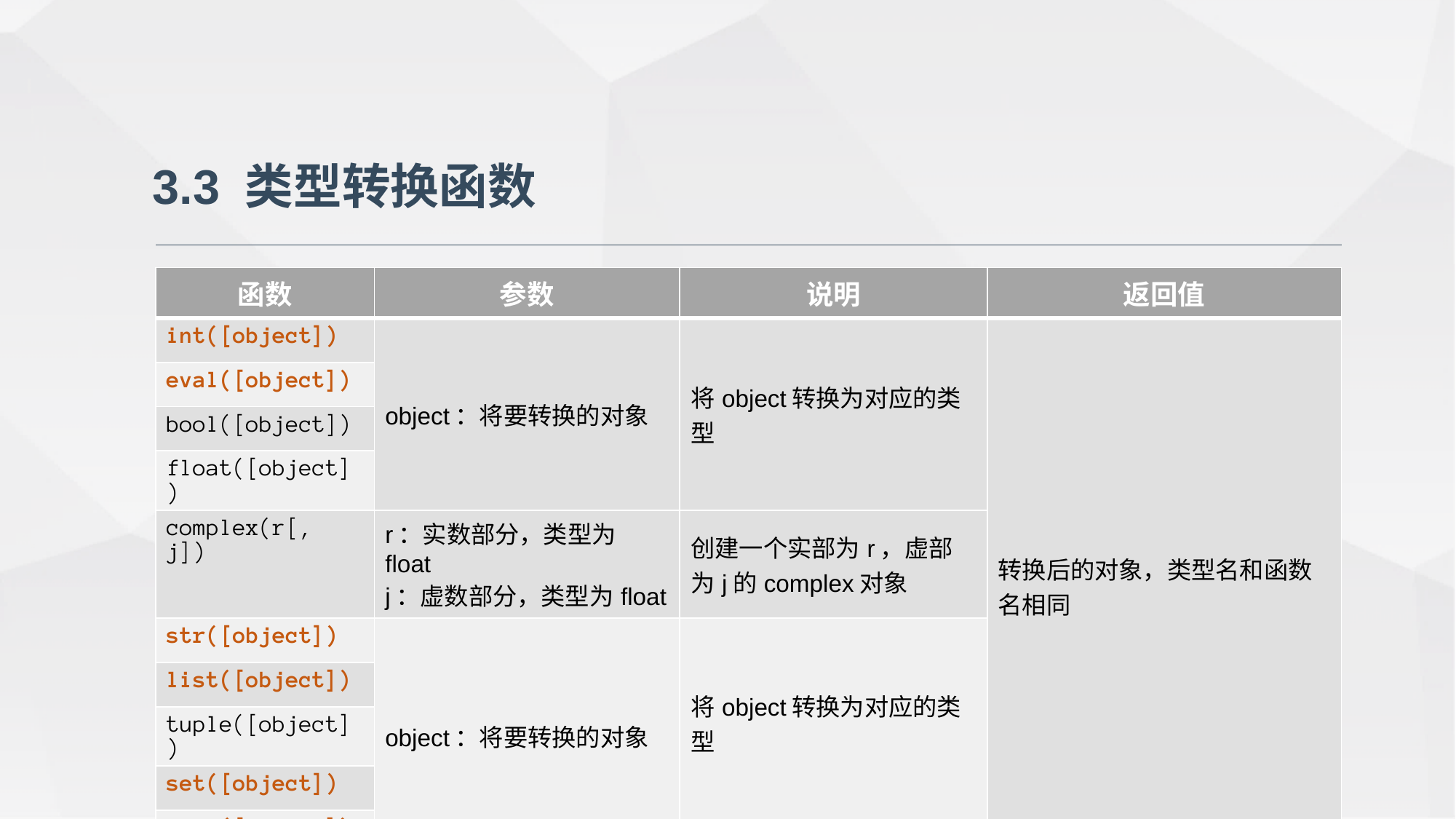

3.3 类型转换函数
| 函数 | 参数 | 说明 | 返回值 |
| --- | --- | --- | --- |
| int([object]) | object：将要转换的对象 | 将object转换为对应的类型 | 转换后的对象，类型名和函数名相同 |
| eval([object]) |  |  |  |
| bool([object]) |  |  |  |
| float([object]) |  |  |  |
| complex(r[, j]) | r：实数部分，类型为float j：虚数部分，类型为float | 创建一个实部为r，虚部为j的complex对象 |  |
| str([object]) | object：将要转换的对象 | 将object转换为对应的类型 |  |
| list([object]) |  |  |  |
| tuple([object]) |  |  |  |
| set([object]) |  |  |  |
| dict([object]) |  |  |  |